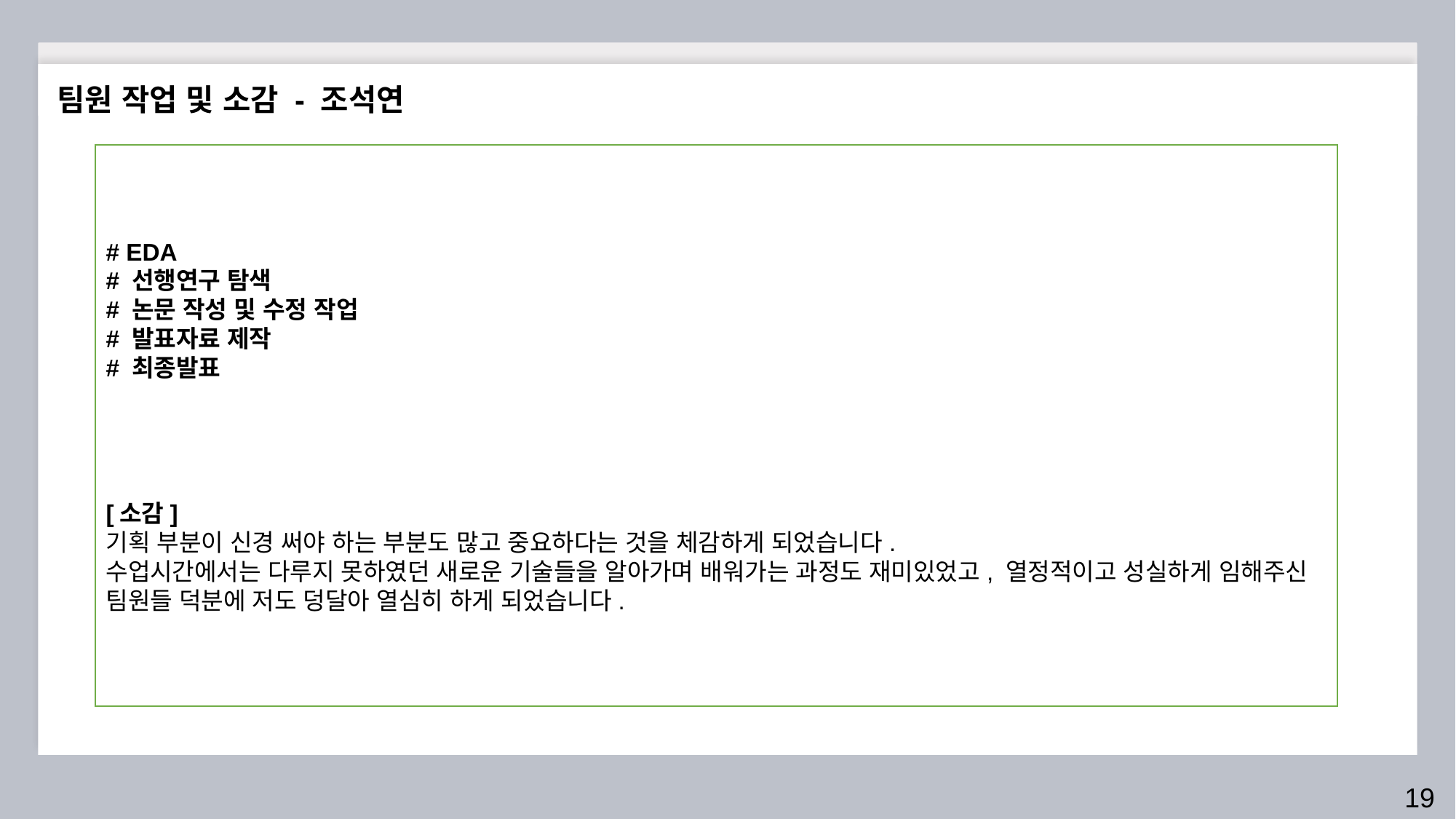

팀원 작업 및 소감 - 조석연
# EDA
# 선행연구 탐색
# 논문 작성 및 수정 작업
# 발표자료 제작
# 최종발표

[소감]
기획 부분이 신경 써야 하는 부분도 많고 중요하다는 것을 체감하게 되었습니다.
수업시간에서는 다루지 못하였던 새로운 기술들을 알아가며 배워가는 과정도 재미있었고, 열정적이고 성실하게 임해주신 팀원들 덕분에 저도 덩달아 열심히 하게 되었습니다.
19